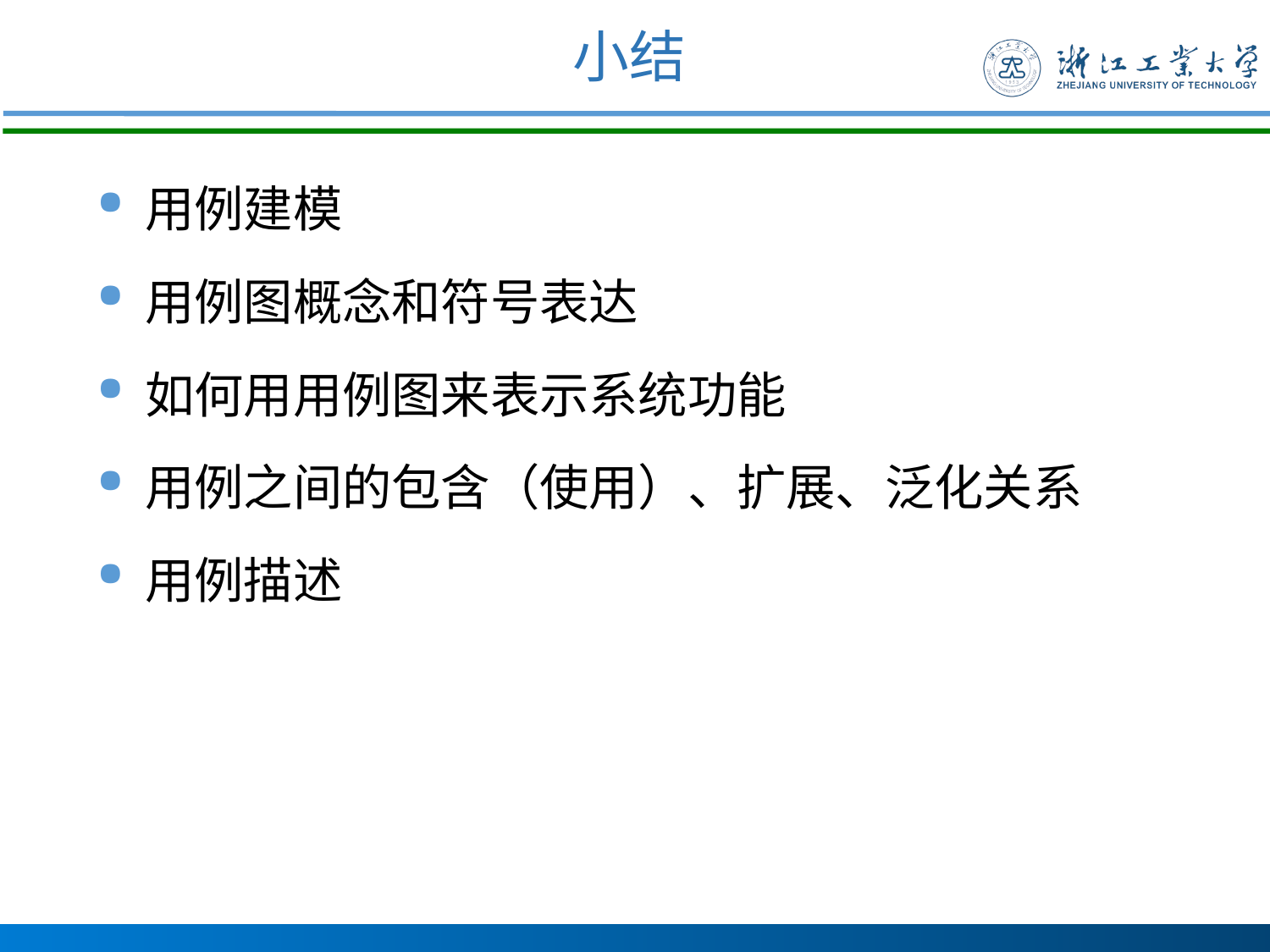

# 小结
用例建模
用例图概念和符号表达
如何用用例图来表示系统功能
用例之间的包含（使用）、扩展、泛化关系
用例描述